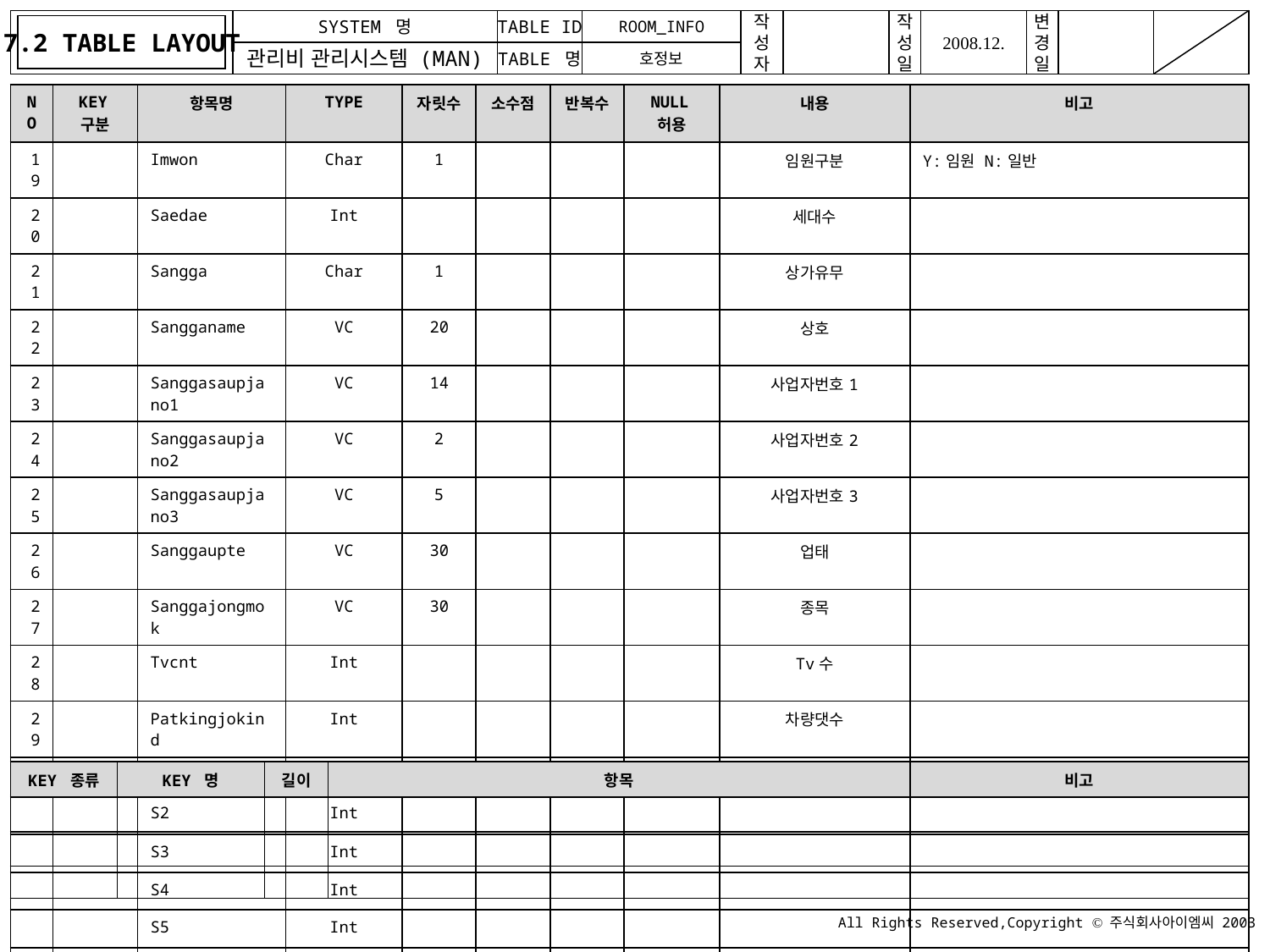

7.2 TABLE LAYOUT
ROOM_INFO
호정보
| NO | KEY구분 | 항목명 | TYPE | 자릿수 | 소수점 | 반복수 | NULL허용 | 내용 | 비고 |
| --- | --- | --- | --- | --- | --- | --- | --- | --- | --- |
| 19 |  | Imwon | Char | 1 |  |  |  | 임원구분 | Y:임원 N:일반 |
| 20 |  | Saedae | Int |  |  |  |  | 세대수 |  |
| 21 |  | Sangga | Char | 1 |  |  |  | 상가유무 |  |
| 22 |  | Sangganame | VC | 20 |  |  |  | 상호 |  |
| 23 |  | Sanggasaupjano1 | VC | 14 |  |  |  | 사업자번호1 |  |
| 24 |  | Sanggasaupjano2 | VC | 2 |  |  |  | 사업자번호2 |  |
| 25 |  | Sanggasaupjano3 | VC | 5 |  |  |  | 사업자번호3 |  |
| 26 |  | Sanggaupte | VC | 30 |  |  |  | 업태 |  |
| 27 |  | Sanggajongmok | VC | 30 |  |  |  | 종목 |  |
| 28 |  | Tvcnt | Int |  |  |  |  | Tv수 |  |
| 29 |  | Patkingjokind | Int |  |  |  |  | 차량댓수 |  |
|  |  | S1 | Int |  |  |  |  |  |  |
|  |  | S2 | Int |  |  |  |  |  |  |
|  |  | S3 | Int |  |  |  |  |  |  |
|  |  | S4 | Int |  |  |  |  |  |  |
|  |  | S5 | Int |  |  |  |  |  |  |
|  |  |  |  |  |  |  |  |  |  |
|  |  |  |  |  |  |  |  |  |  |
| KEY 종류 | KEY 명 | 길이 | 항목 | 비고 |
| --- | --- | --- | --- | --- |
|  |  |  |  |  |
|  |  |  |  |  |
|  |  |  |  |  |